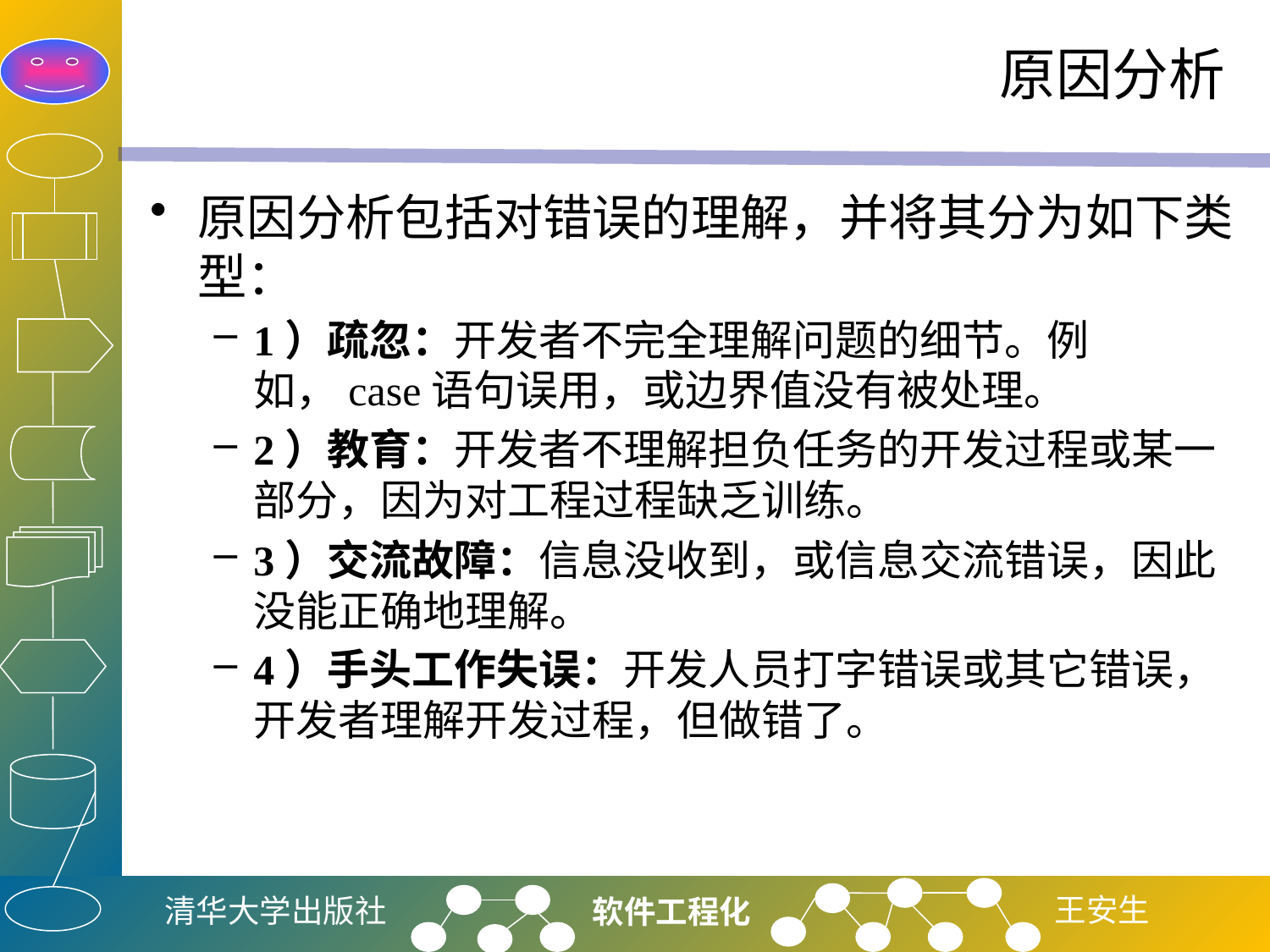

# 原因分析
原因分析包括对错误的理解，并将其分为如下类型：
1）疏忽：开发者不完全理解问题的细节。例如，case语句误用，或边界值没有被处理。
2）教育：开发者不理解担负任务的开发过程或某一部分，因为对工程过程缺乏训练。
3）交流故障：信息没收到，或信息交流错误，因此没能正确地理解。
4）手头工作失误：开发人员打字错误或其它错误，开发者理解开发过程，但做错了。